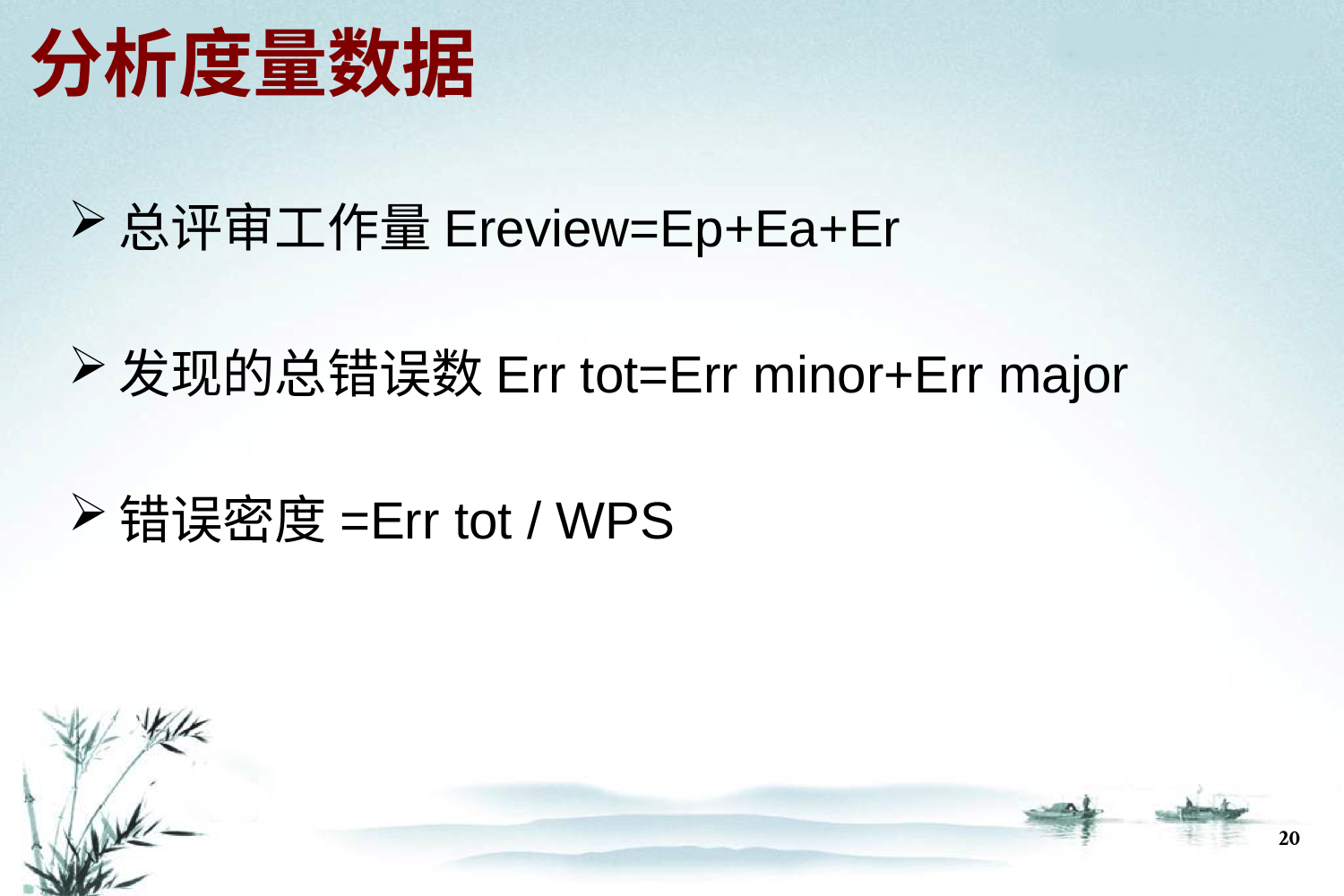

# 分析度量数据
总评审工作量Ereview=Ep+Ea+Er

发现的总错误数Err tot=Err minor+Err major

错误密度=Err tot / WPS
20